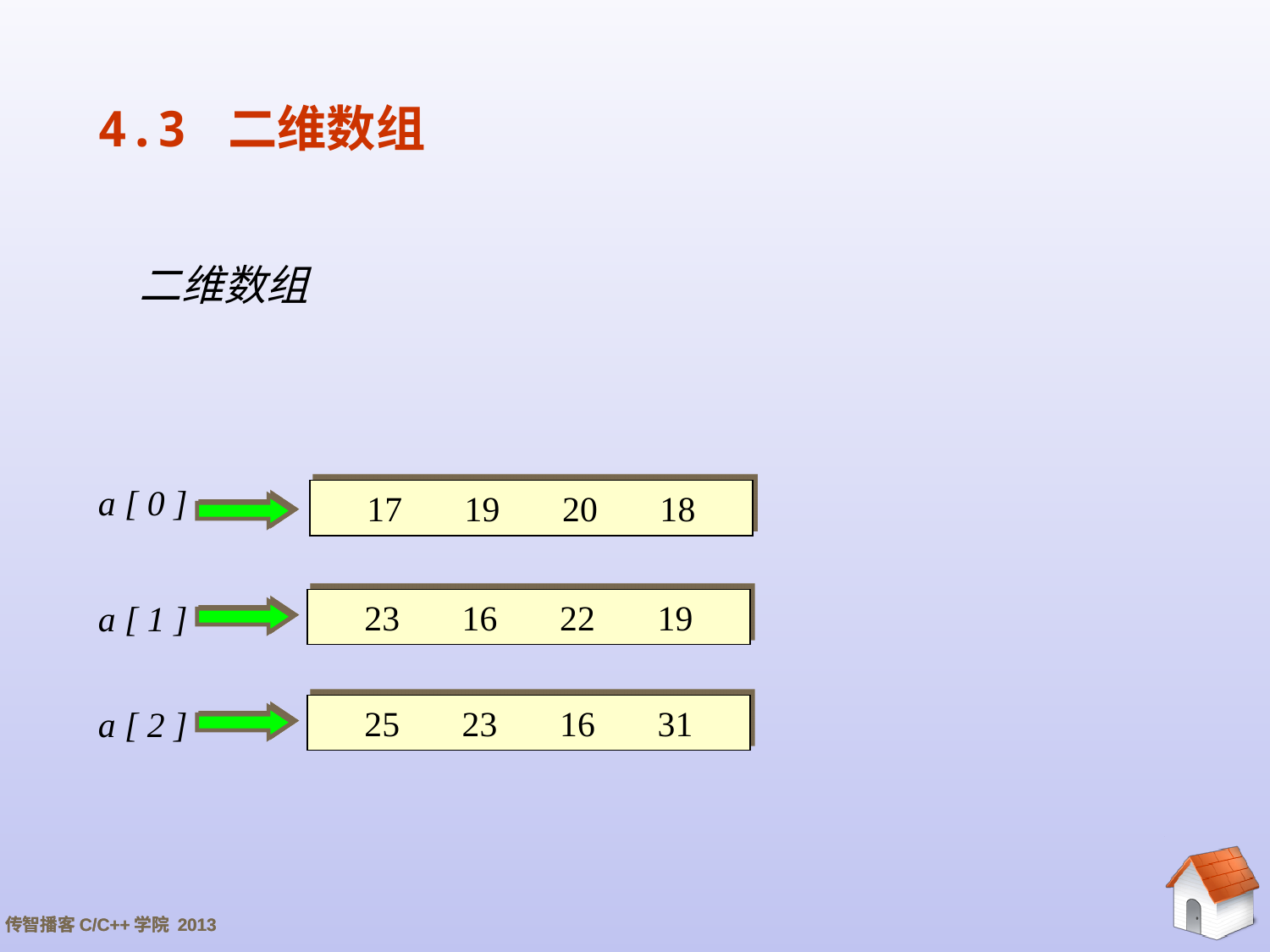

# 4.3 二维数组
二维数组
a [ 0 ]
a [ 1 ]
a [ 2 ]
     17       19       20       18
     23       16       22       19
     25       23       16       31